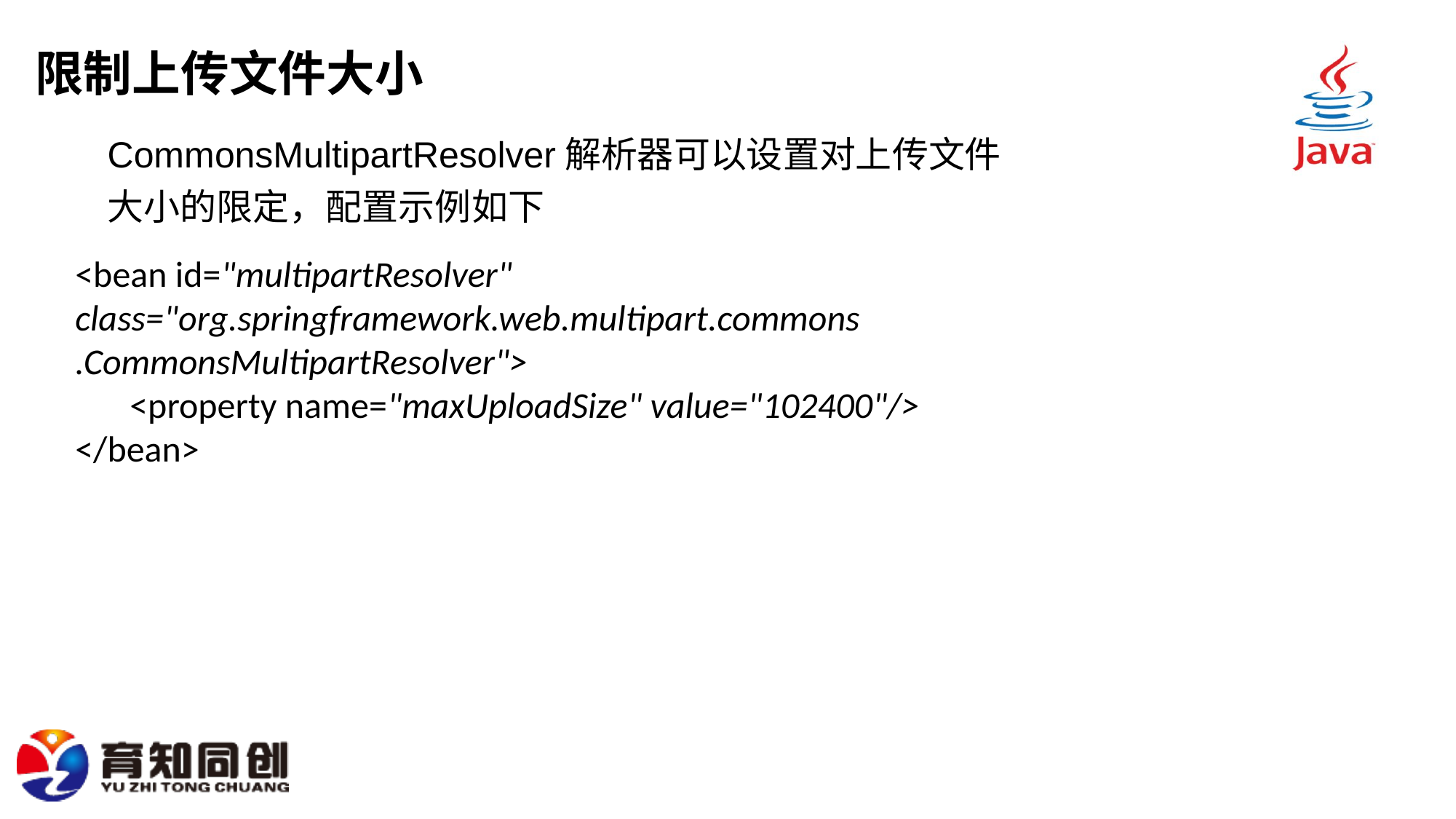

# 限制上传文件大小
    CommonsMultipartResolver解析器可以设置对上传文件大小的限定，配置示例如下
<bean id="multipartResolver" class="org.springframework.web.multipart.commons
.CommonsMultipartResolver">
<property name="maxUploadSize" value="102400"/>
</bean>